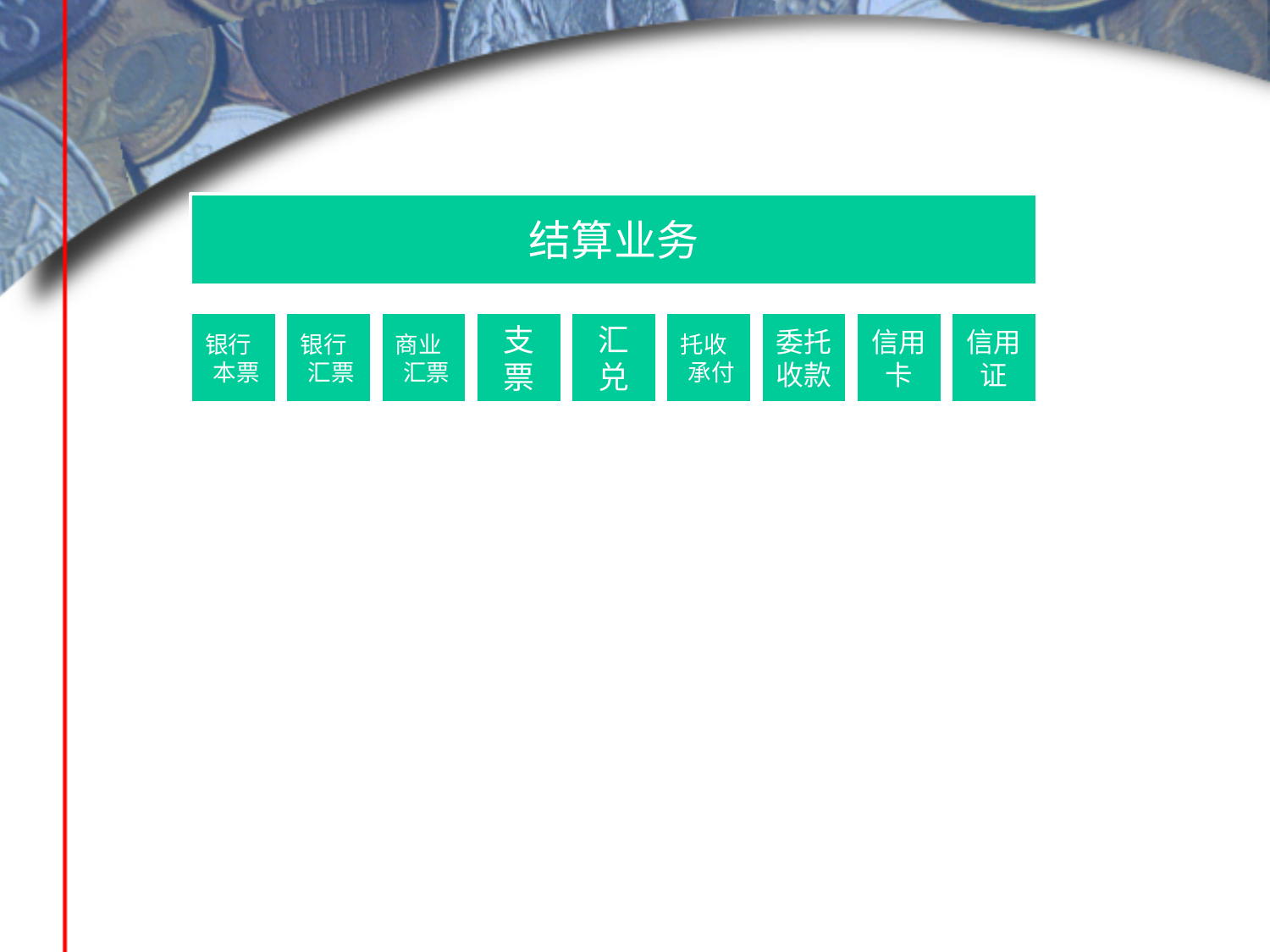

结算业务
银行    本票
银行    汇票
商业    汇票
支票
汇兑
托收    承付
委托收款
信用卡
信用证